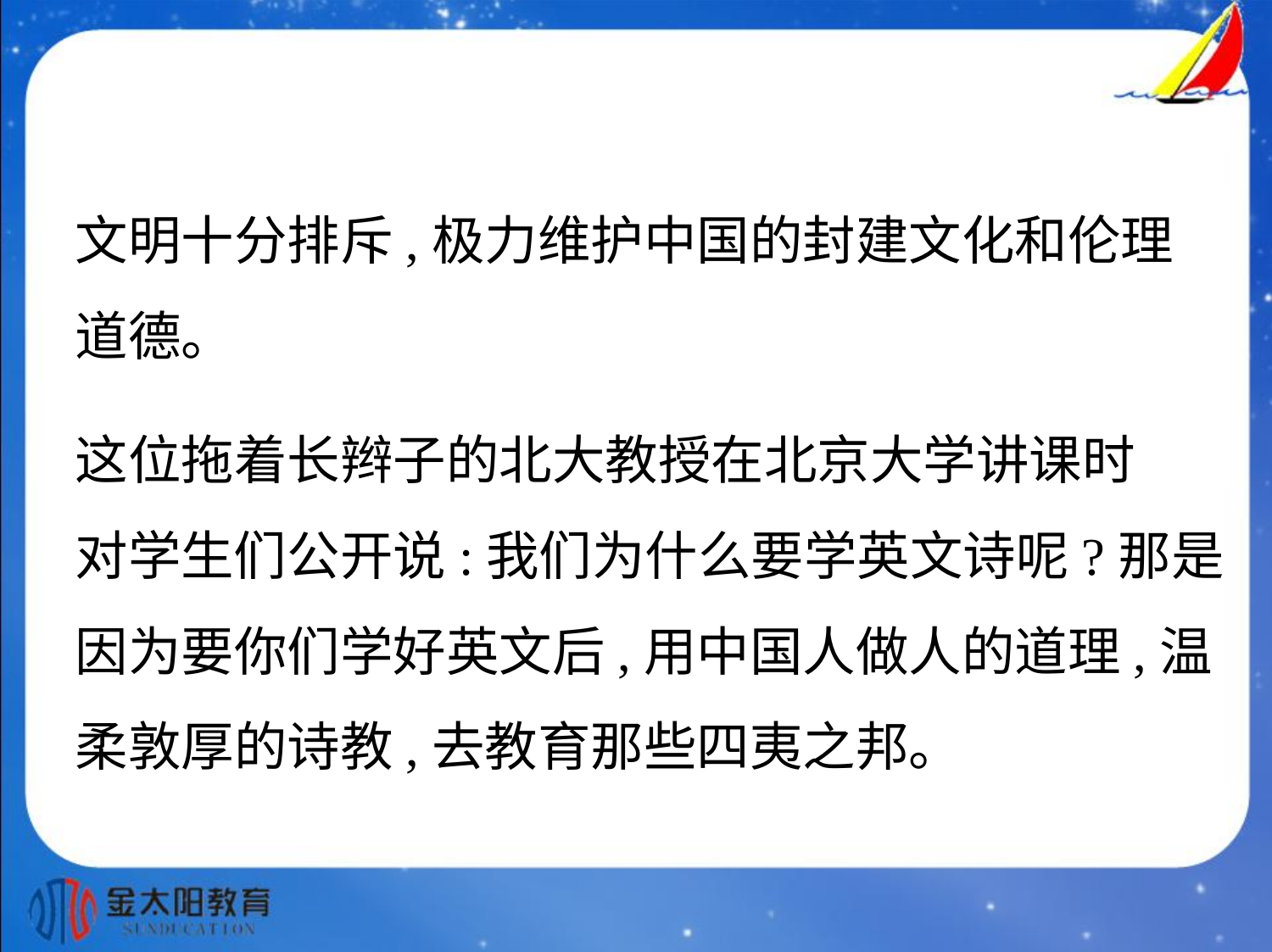

文明十分排斥,极力维护中国的封建文化和伦理
道德。
这位拖着长辫子的北大教授在北京大学讲课时
对学生们公开说:我们为什么要学英文诗呢?那是
因为要你们学好英文后,用中国人做人的道理,温
柔敦厚的诗教,去教育那些四夷之邦。